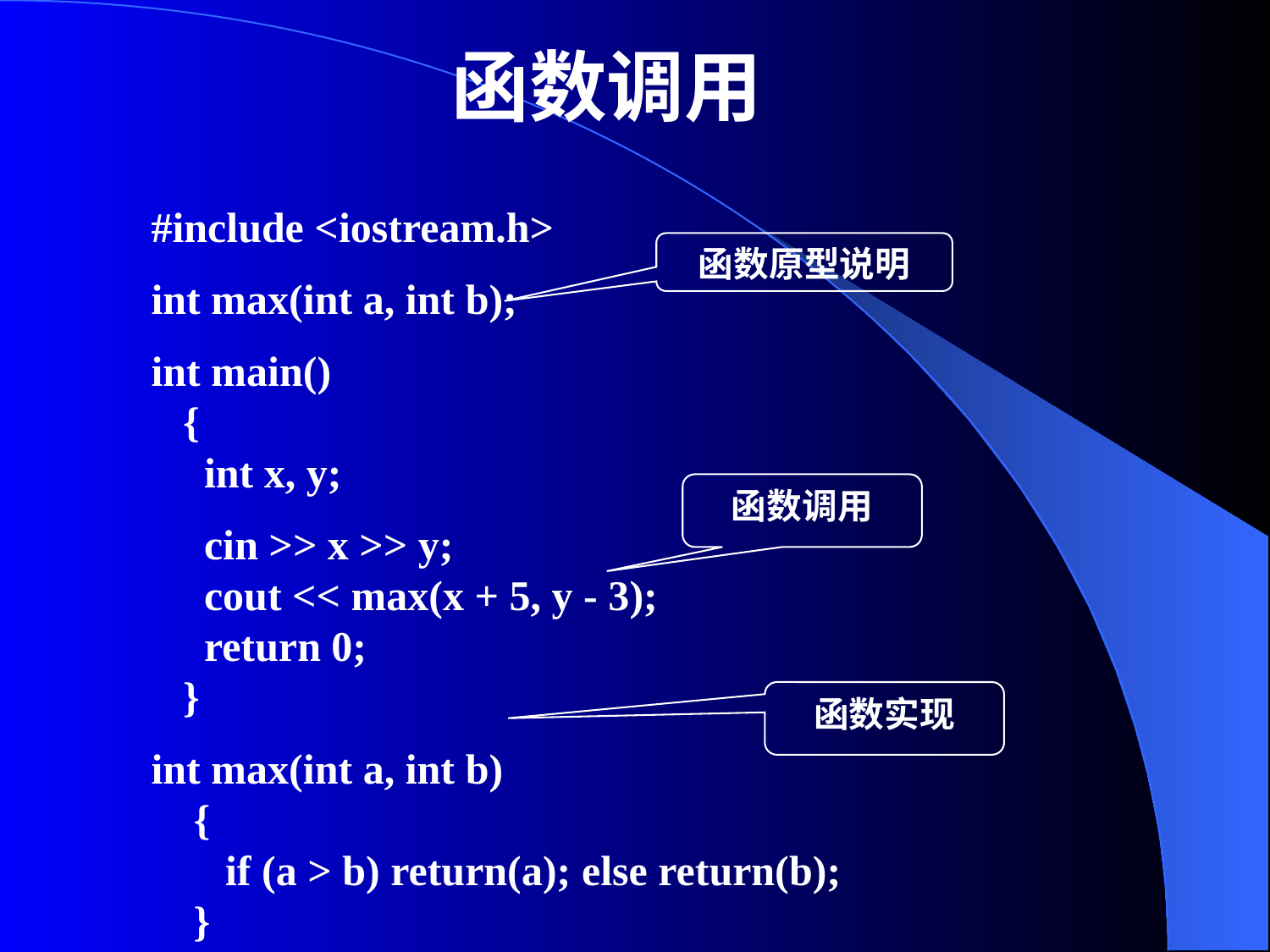

# 函数调用
#include <iostream.h>

int max(int a, int b);

int main()
   {
     int x, y;

     cin >> x >> y;
     cout << max(x + 5, y - 3);
     return 0;
   }

int max(int a, int b)
    {
       if (a > b) return(a); else return(b);
    }
函数原型说明
函数调用
函数实现